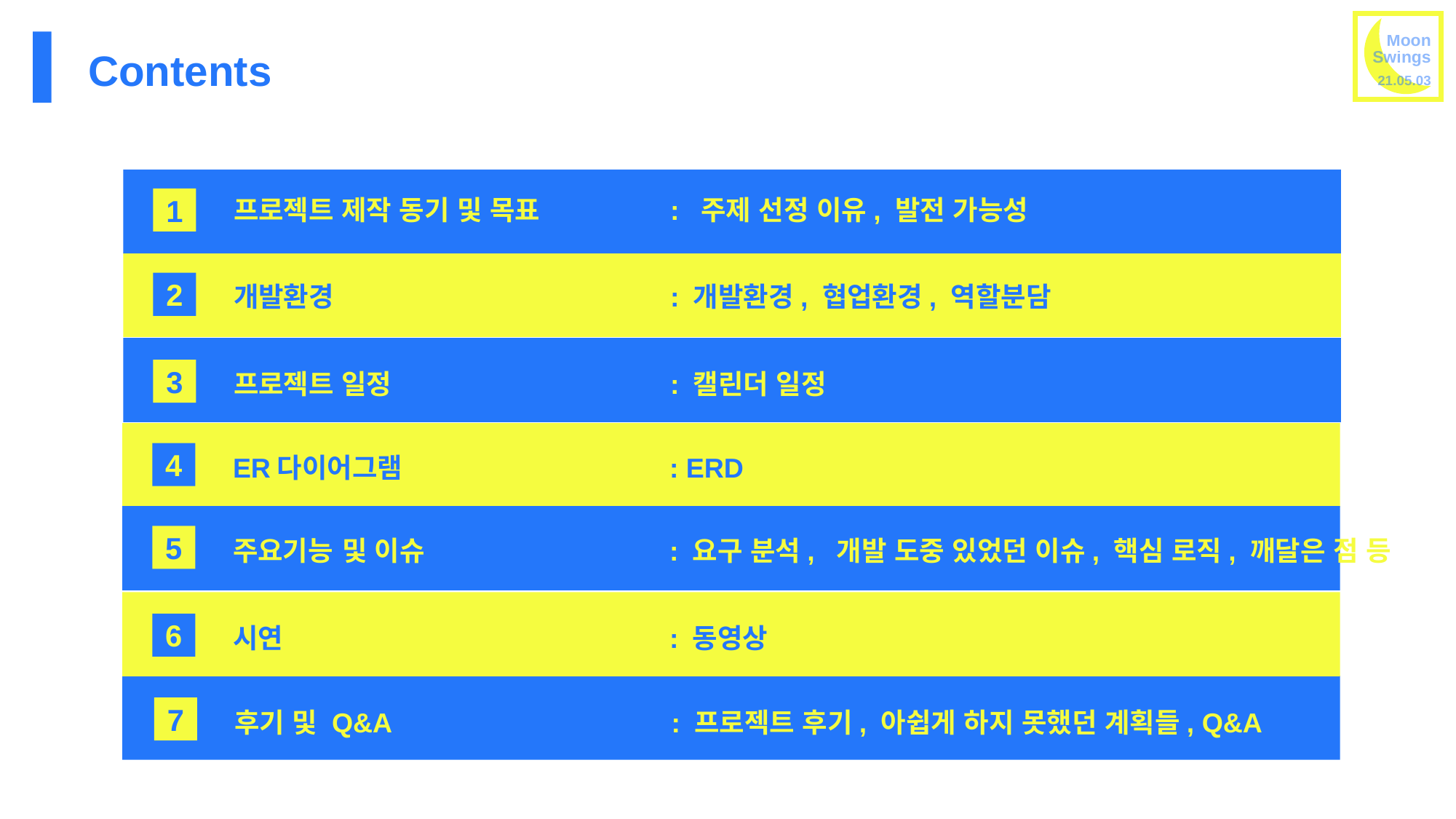

# Contents

프로젝트 제작 동기 및 목표		:  주제 선정 이유, 발전 가능성
1

2
개발환경				: 개발환경, 협업환경, 역할분담

3
프로젝트 일정			: 캘린더 일정

4
ER다이어그램			: ERD

5
주요기능	및 이슈			: 요구 분석,  개발 도중 있었던 이슈, 핵심 로직, 깨달은 점 등

6
시연				: 동영상

7
후기 및 Q&A			: 프로젝트 후기, 아쉽게 하지 못했던 계획들, Q&A